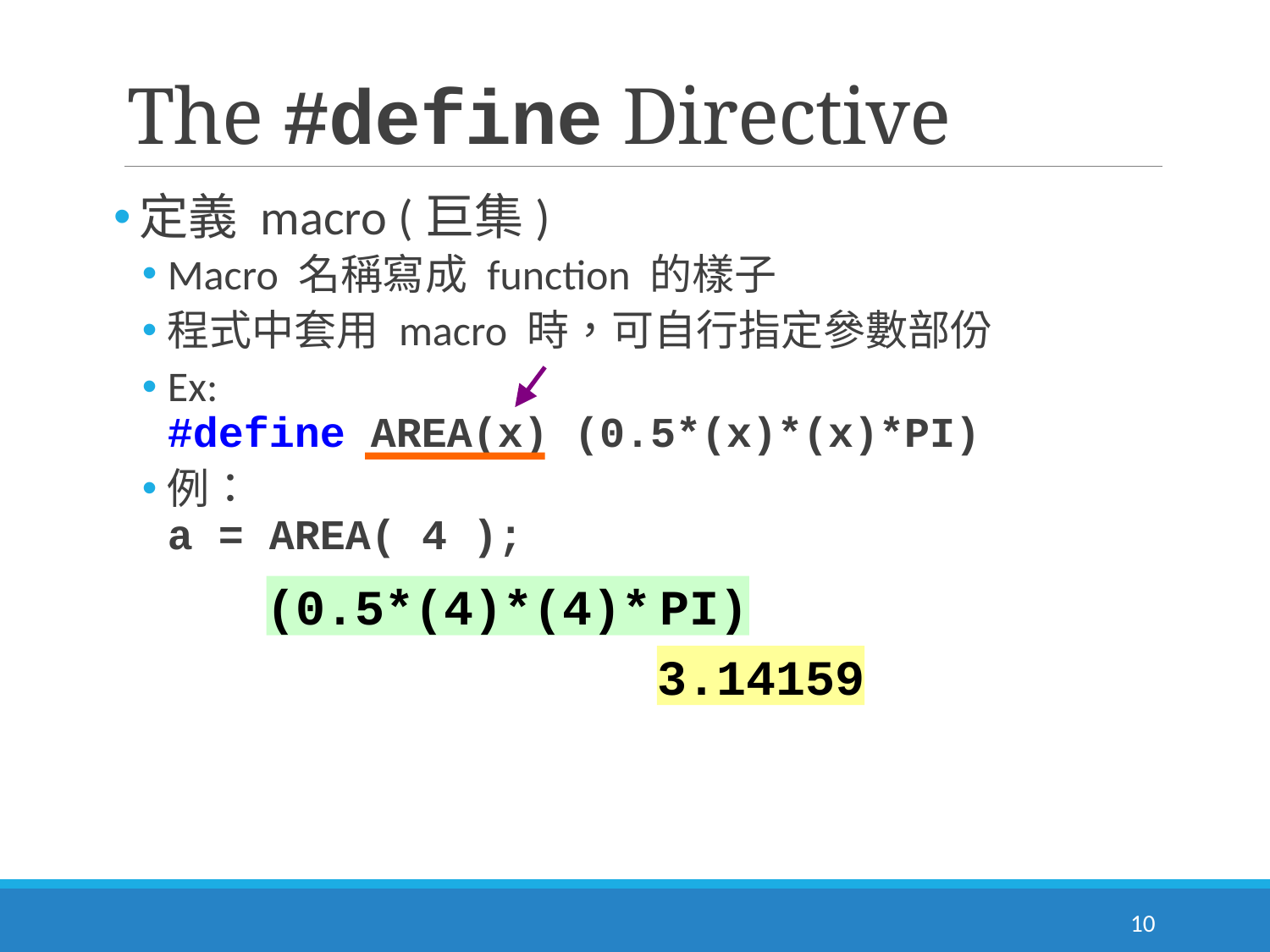

# The #define Directive
定義 macro (巨集)
Macro 名稱寫成 function 的樣子
程式中套用 macro 時，可自行指定參數部份
Ex:
#define AREA(x) (0.5*(x)*(x)*PI)
例：
a = AREA( 4 );

;
;
)
(0.5*(4)*(4)* PI)
3.14159
10